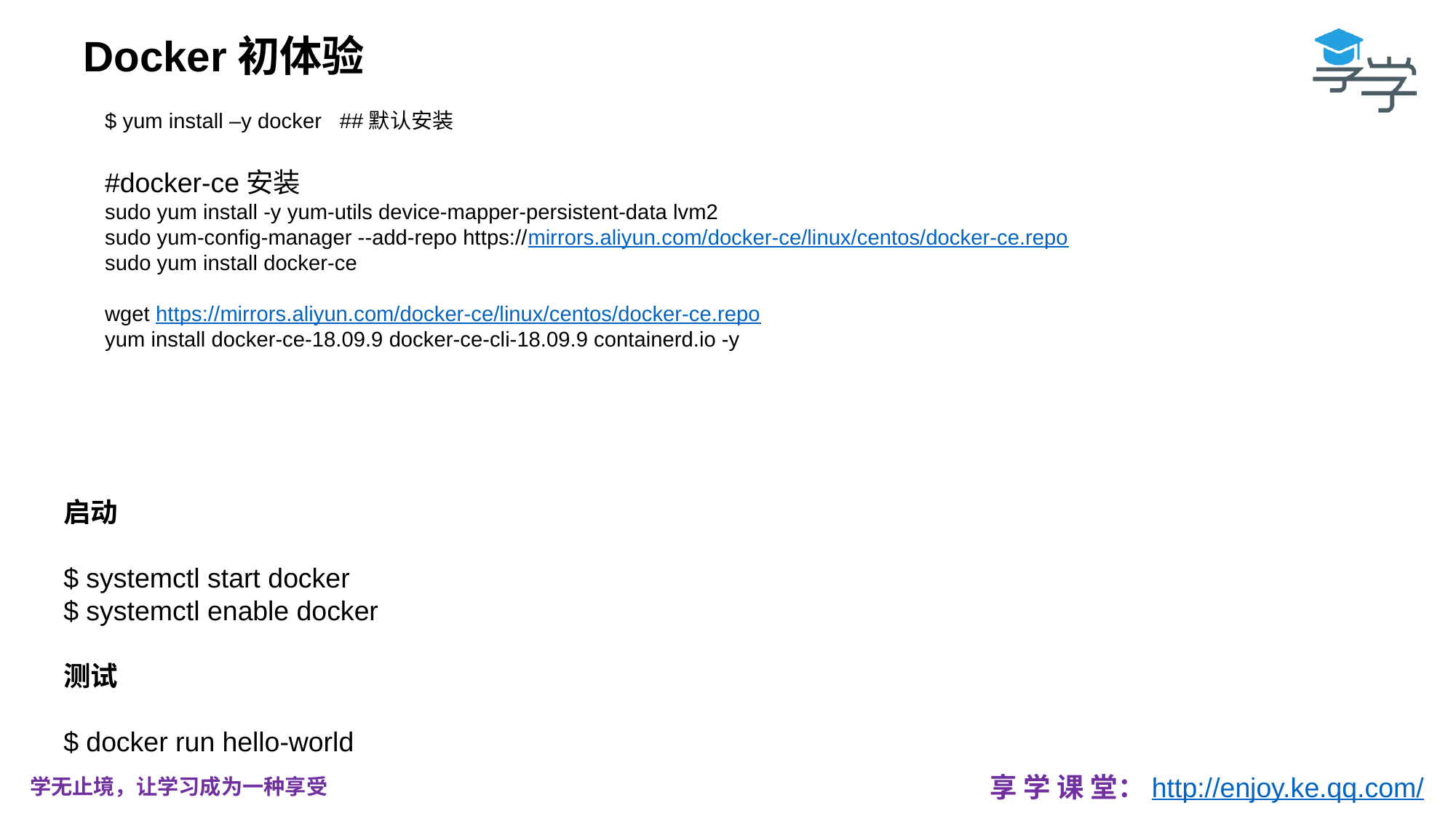

Docker初体验
$ yum install –y docker   ##默认安装

#docker-ce安装
sudo yum install -y yum-utils device-mapper-persistent-data lvm2
sudo yum-config-manager --add-repo https://mirrors.aliyun.com/docker-ce/linux/centos/docker-ce.repo
sudo yum install docker-ce

wget https://mirrors.aliyun.com/docker-ce/linux/centos/docker-ce.repo
yum install docker-ce-18.09.9 docker-ce-cli-18.09.9 containerd.io -y
启动

$ systemctl start docker
$ systemctl enable docker

测试

$ docker run hello-world